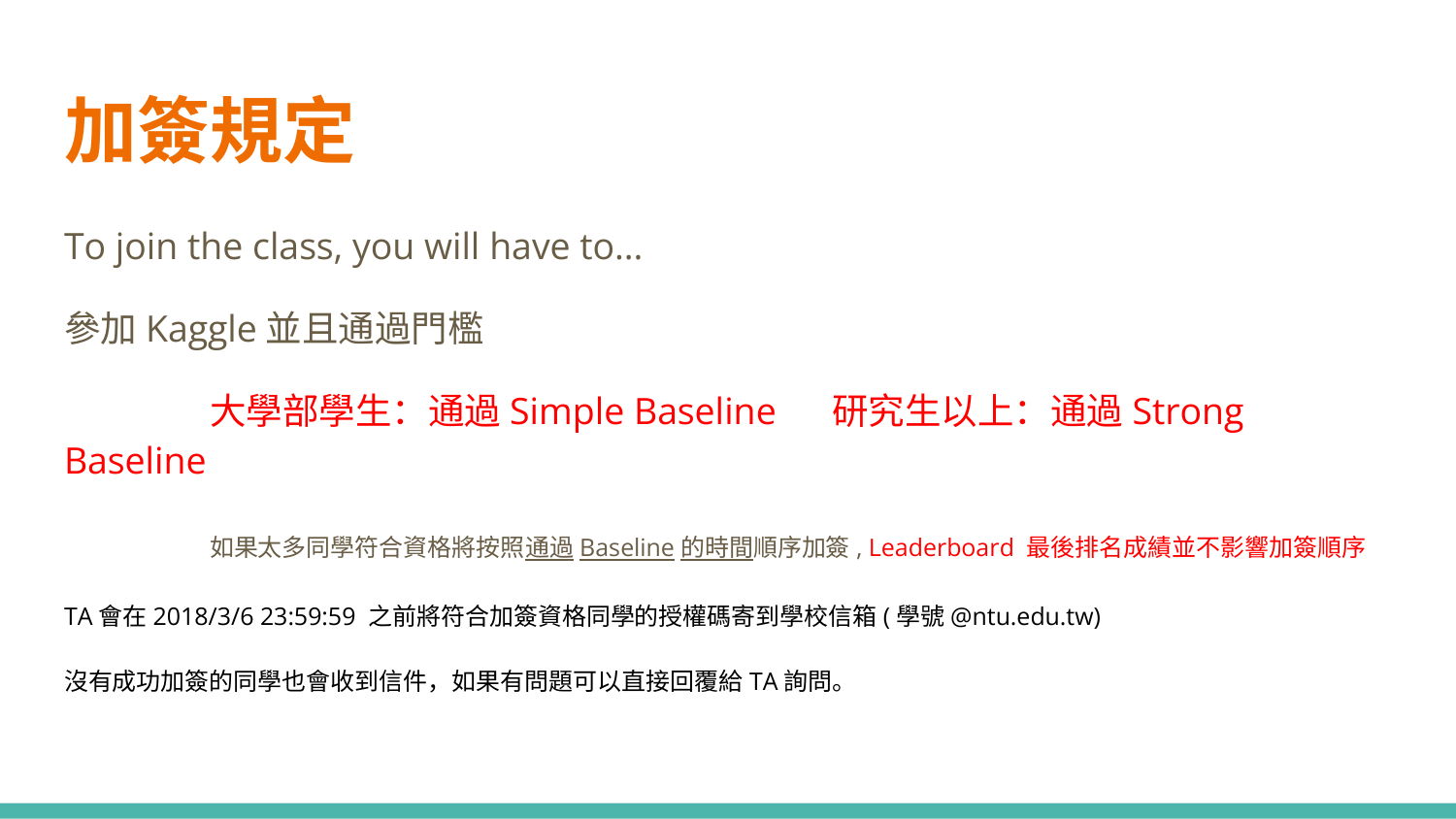

# 加簽規定
To join the class, you will have to...
參加Kaggle並且通過門檻
	大學部學生：通過Simple Baseline     研究生以上：通過Strong Baseline
 	如果太多同學符合資格將按照通過Baseline的時間順序加簽, Leaderboard 最後排名成績並不影響加簽順序
TA會在2018/3/6 23:59:59 之前將符合加簽資格同學的授權碼寄到學校信箱(學號@ntu.edu.tw)
沒有成功加簽的同學也會收到信件，如果有問題可以直接回覆給TA詢問。